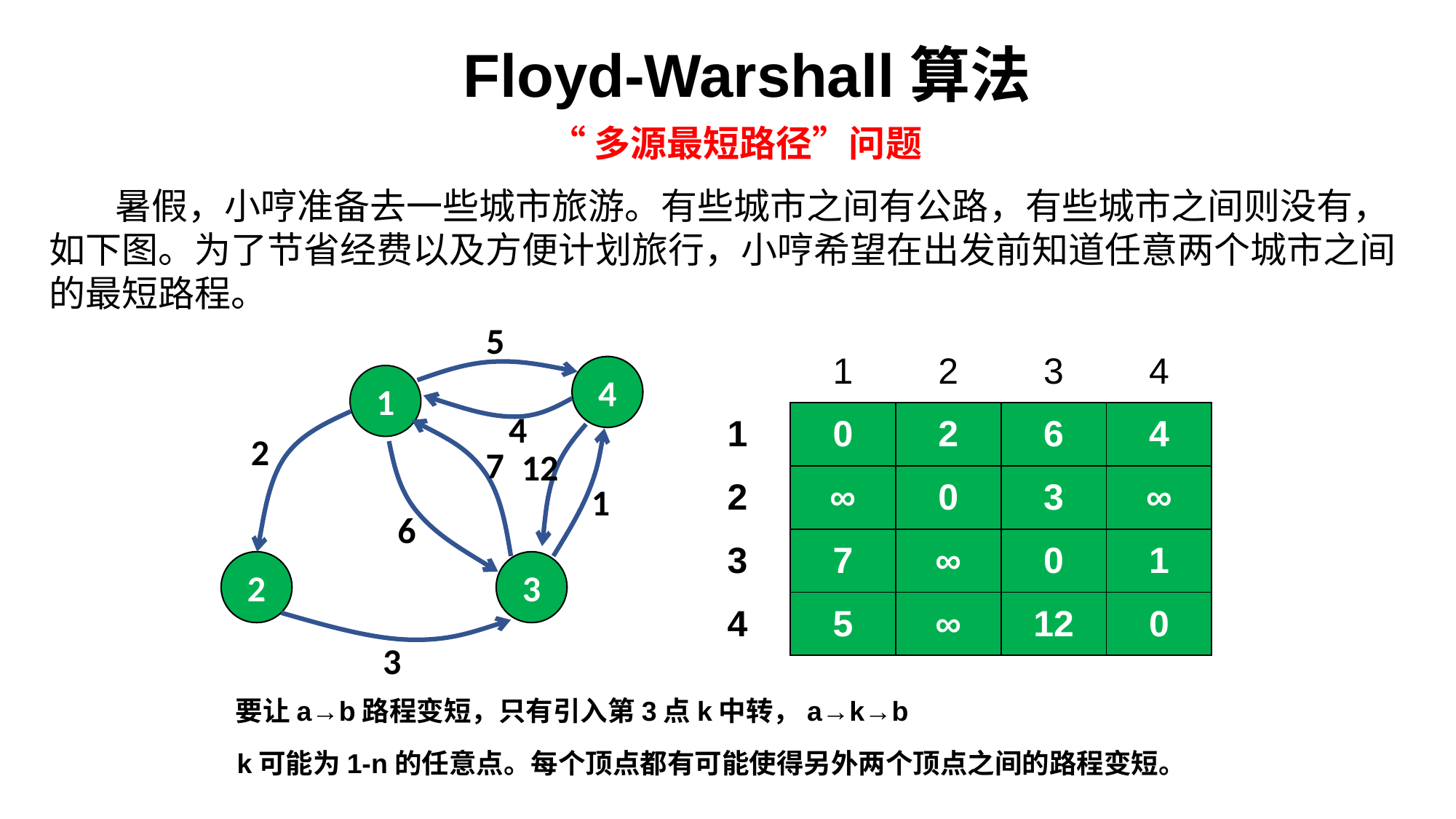

Floyd-Warshall算法
“多源最短路径”问题
       暑假，小哼准备去一些城市旅游。有些城市之间有公路，有些城市之间则没有，如下图。为了节省经费以及方便计划旅行，小哼希望在出发前知道任意两个城市之间的最短路程。
5
4

1

4

2

7
12

1
6
2
3

3
|  | 1 | 2 | 3 | 4 |
| --- | --- | --- | --- | --- |
| 1 | 0 | 2 | 6 | 4 |
| 2 | ∞ | 0 | 3 | ∞ |
| 3 | 7 | ∞ | 0 | 1 |
| 4 | 5 | ∞ | 12 | 0 |
要让a→b路程变短，只有引入第3点k中转，a→k→b
k可能为1-n的任意点。每个顶点都有可能使得另外两个顶点之间的路程变短。